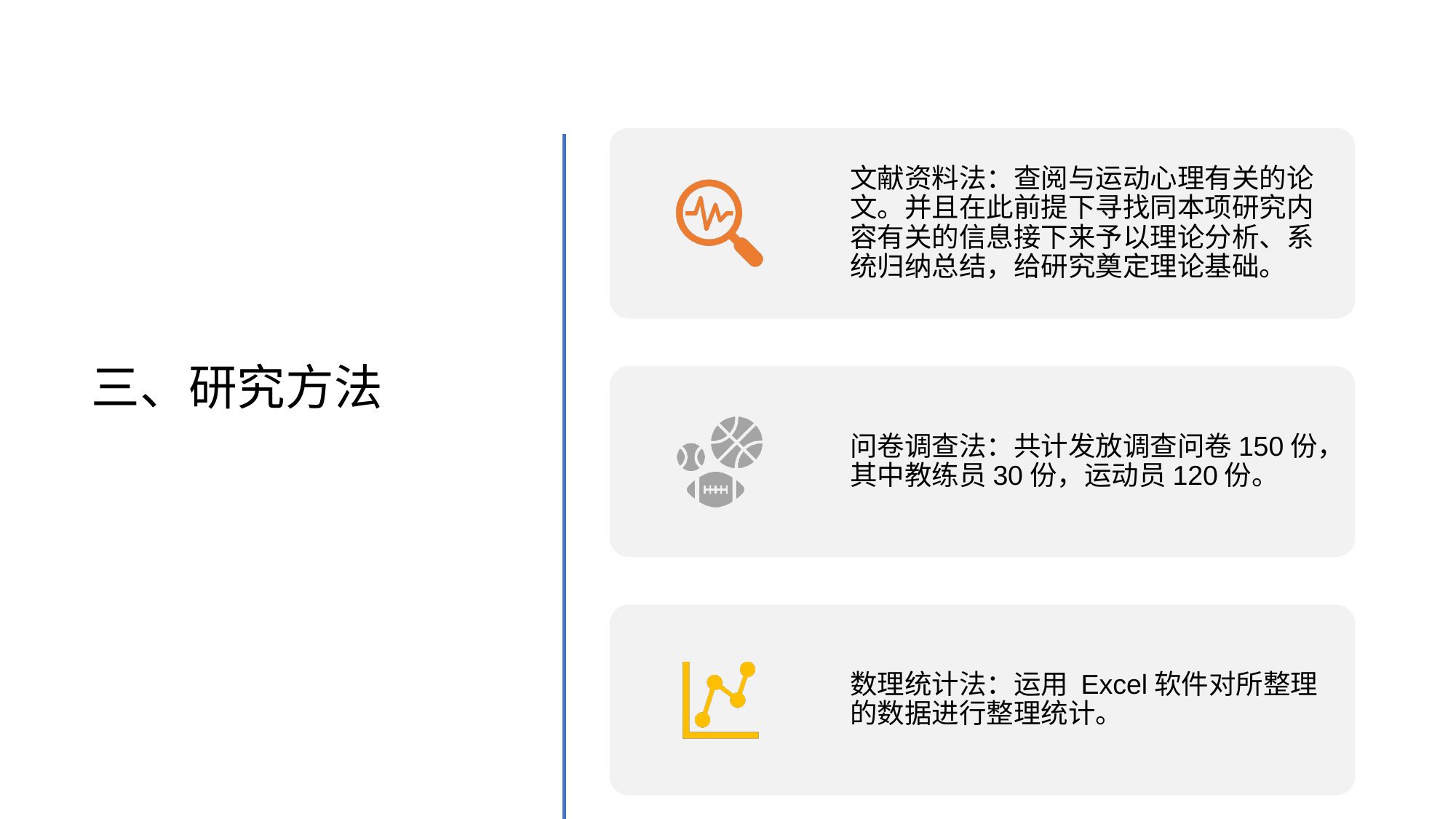

文献资料法：查阅与运动心理有关的论文。并且在此前提下寻找同本项研究内容有关的信息接下来予以理论分析、系统归纳总结，给研究奠定理论基础。
问卷调查法：共计发放调查问卷150份，其中教练员30份，运动员120份。
数理统计法：运用 Excel软件对所整理的数据进行整理统计。
# 三、研究方法